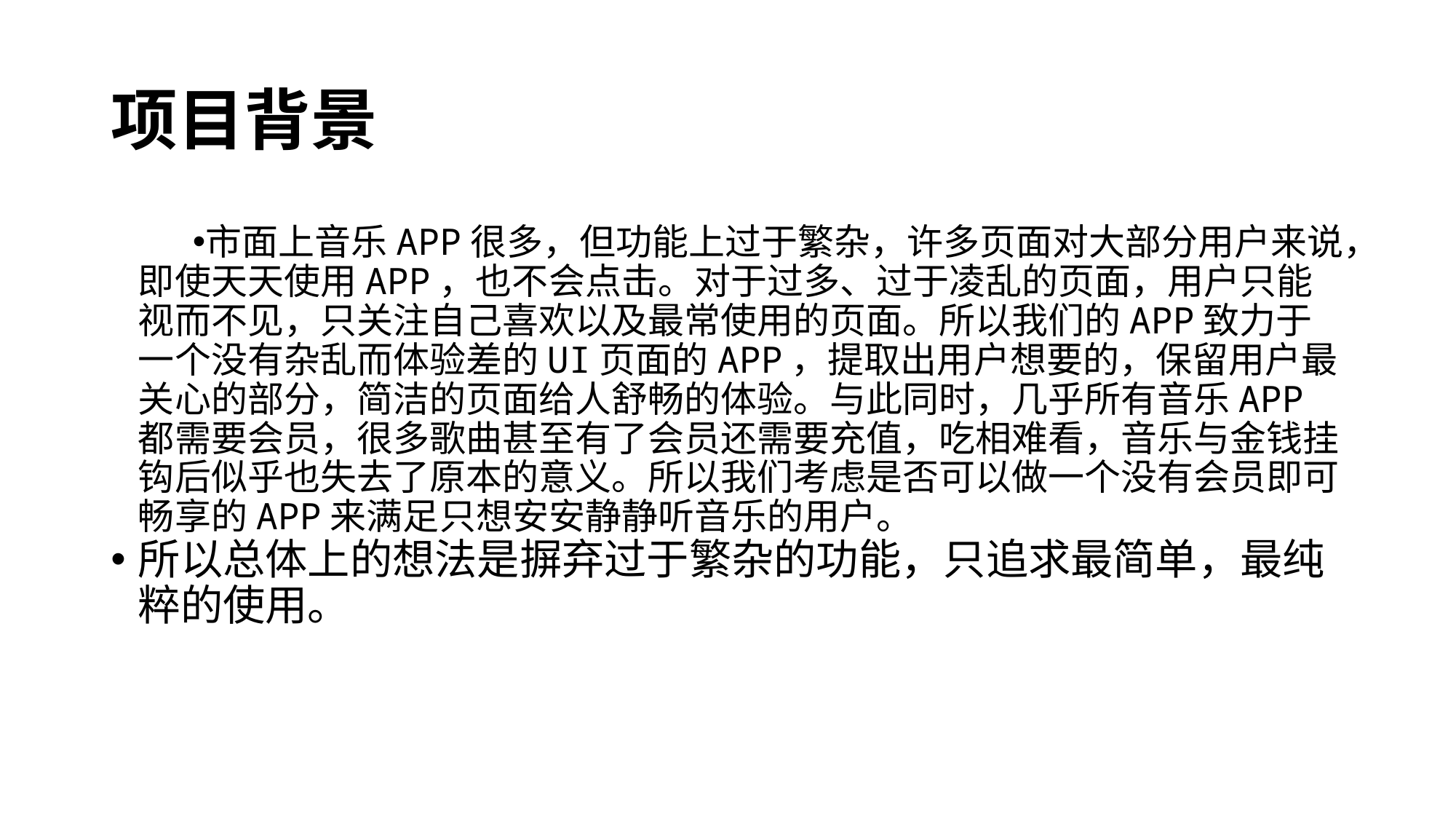

# 项目背景
市面上音乐APP很多，但功能上过于繁杂，许多页面对大部分用户来说，即使天天使用APP，也不会点击。对于过多、过于凌乱的页面，用户只能视而不见，只关注自己喜欢以及最常使用的页面。所以我们的APP致力于一个没有杂乱而体验差的UI页面的APP，提取出用户想要的，保留用户最关心的部分，简洁的页面给人舒畅的体验。与此同时，几乎所有音乐APP都需要会员，很多歌曲甚至有了会员还需要充值，吃相难看，音乐与金钱挂钩后似乎也失去了原本的意义。所以我们考虑是否可以做一个没有会员即可畅享的APP来满足只想安安静静听音乐的用户。
所以总体上的想法是摒弃过于繁杂的功能，只追求最简单，最纯粹的使用。